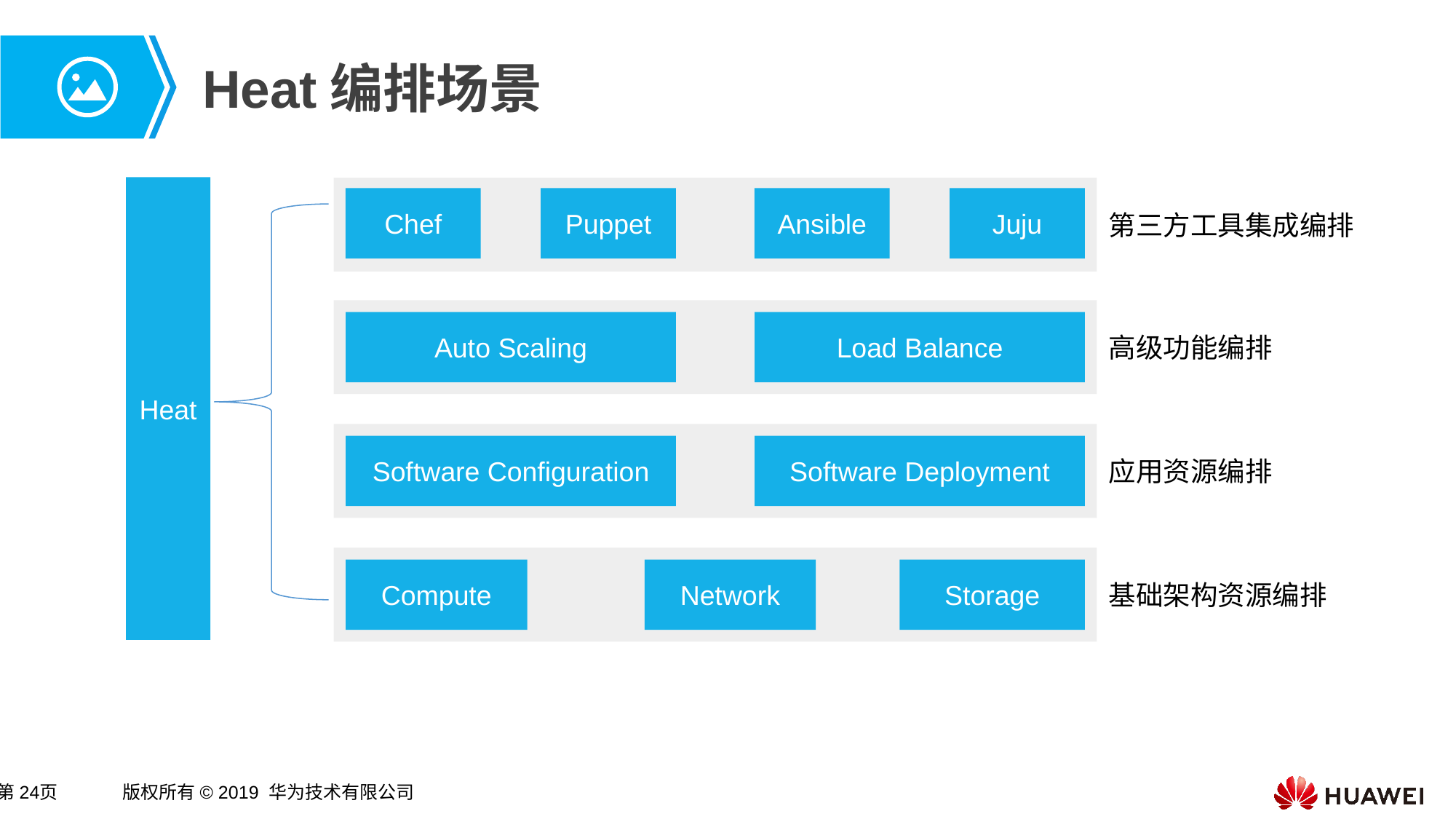

# Heat编排场景
Heat

Chef
Puppet
Ansible
Juju
第三方工具集成编排

Auto Scaling
Load Balance
高级功能编排

Software Configuration
Software Deployment
应用资源编排

Compute
Network
Storage
基础架构资源编排